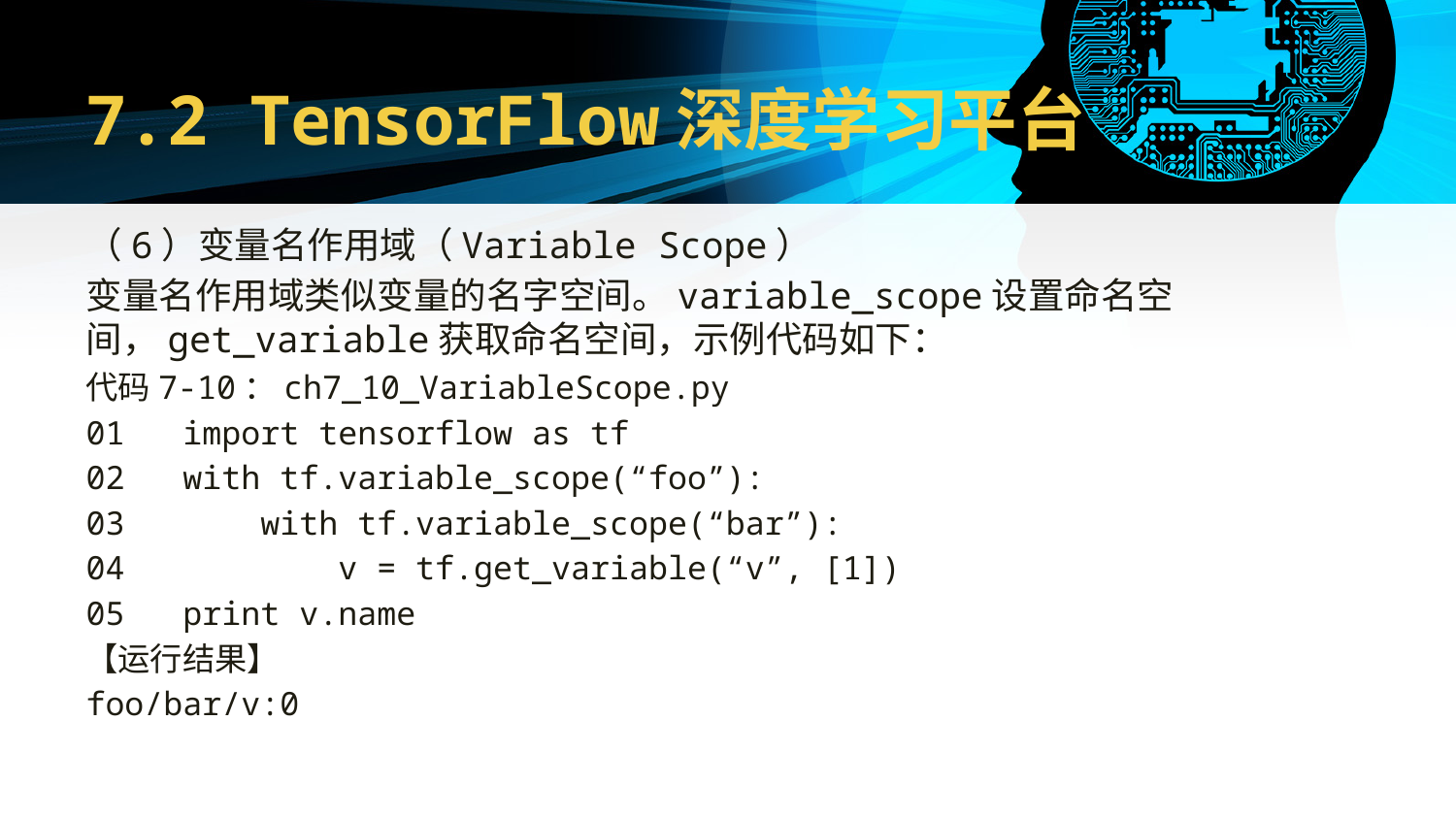

# 7.2 TensorFlow深度学习平台
（6）变量名作用域（Variable Scope）
变量名作用域类似变量的名字空间。variable_scope设置命名空间，get_variable获取命名空间，示例代码如下：
代码7-10：ch7_10_VariableScope.py
01   import tensorflow as tf
02   with tf.variable_scope(“foo”):
03       with tf.variable_scope(“bar”):
04           v = tf.get_variable(“v”, [1])
05   print v.name
【运行结果】
foo/bar/v:0